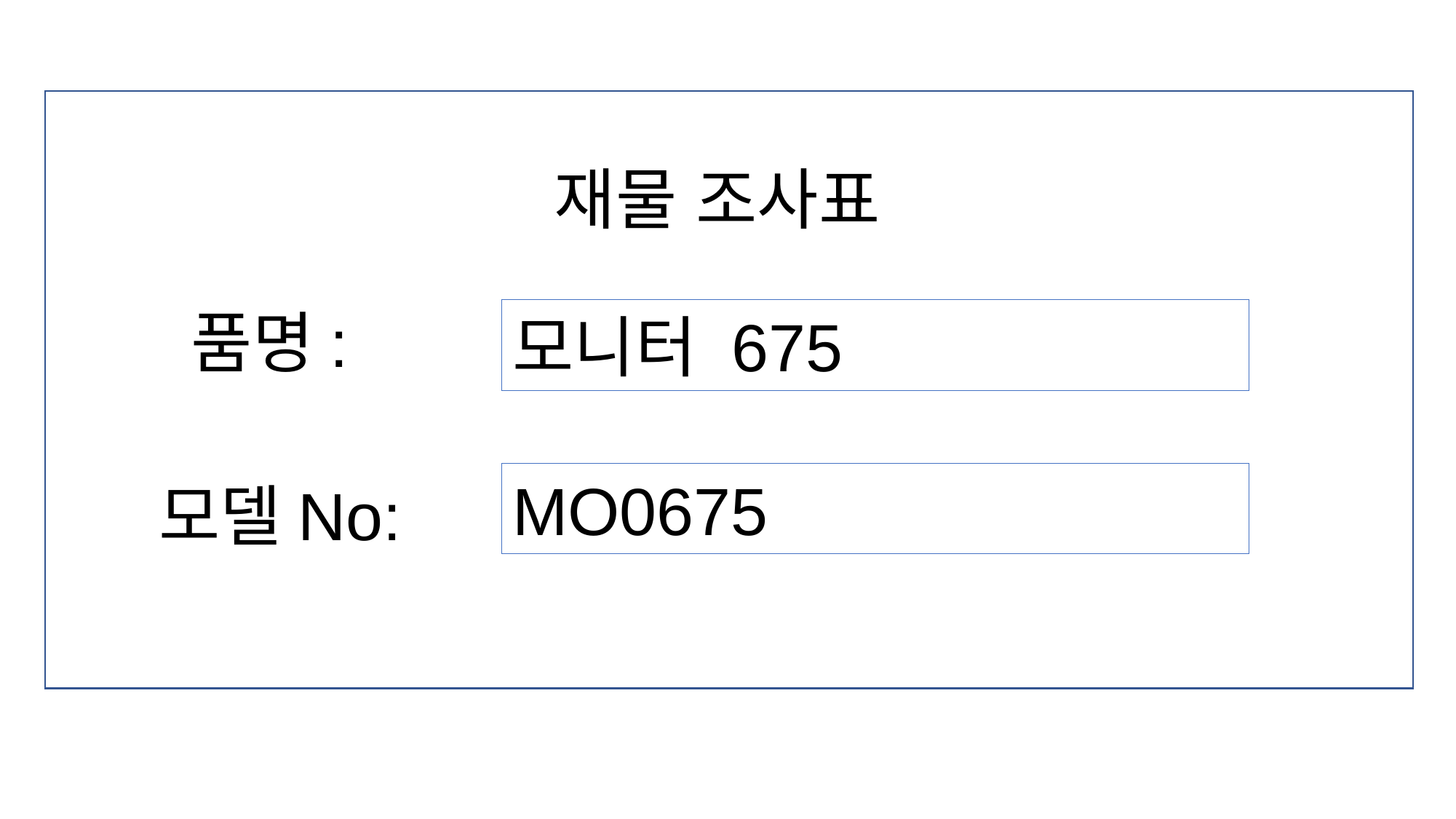

재물 조사표
품명:
모니터 675
MO0675
모델No: